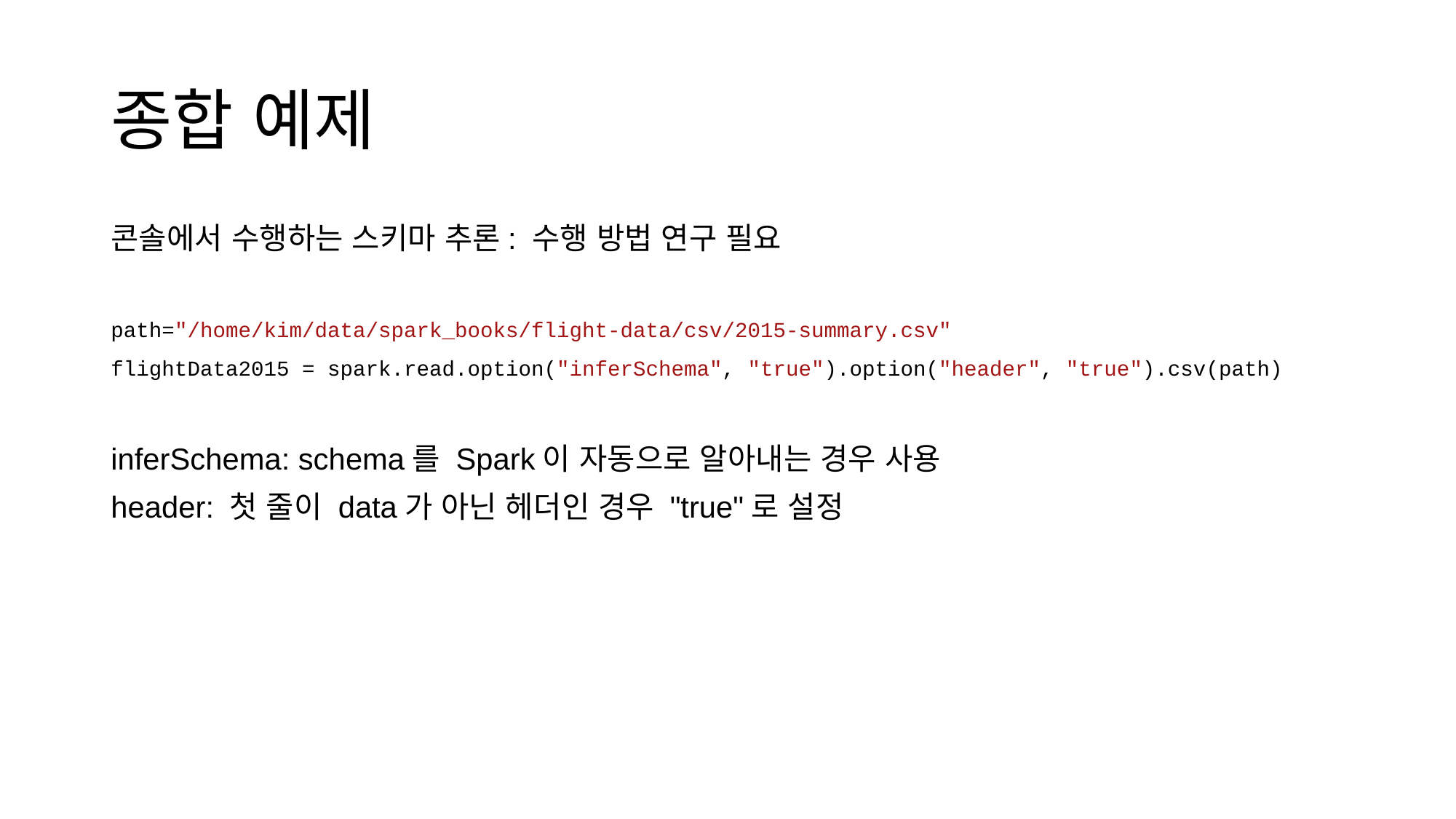

# 종합 예제
콘솔에서 수행하는 스키마 추론: 수행 방법 연구 필요

path="/home/kim/data/spark_books/flight-data/csv/2015-summary.csv"
flightData2015 = spark.read.option("inferSchema", "true").option("header", "true").csv(path)

inferSchema: schema를 Spark이 자동으로 알아내는 경우 사용
header: 첫 줄이 data가 아닌 헤더인 경우 "true"로 설정